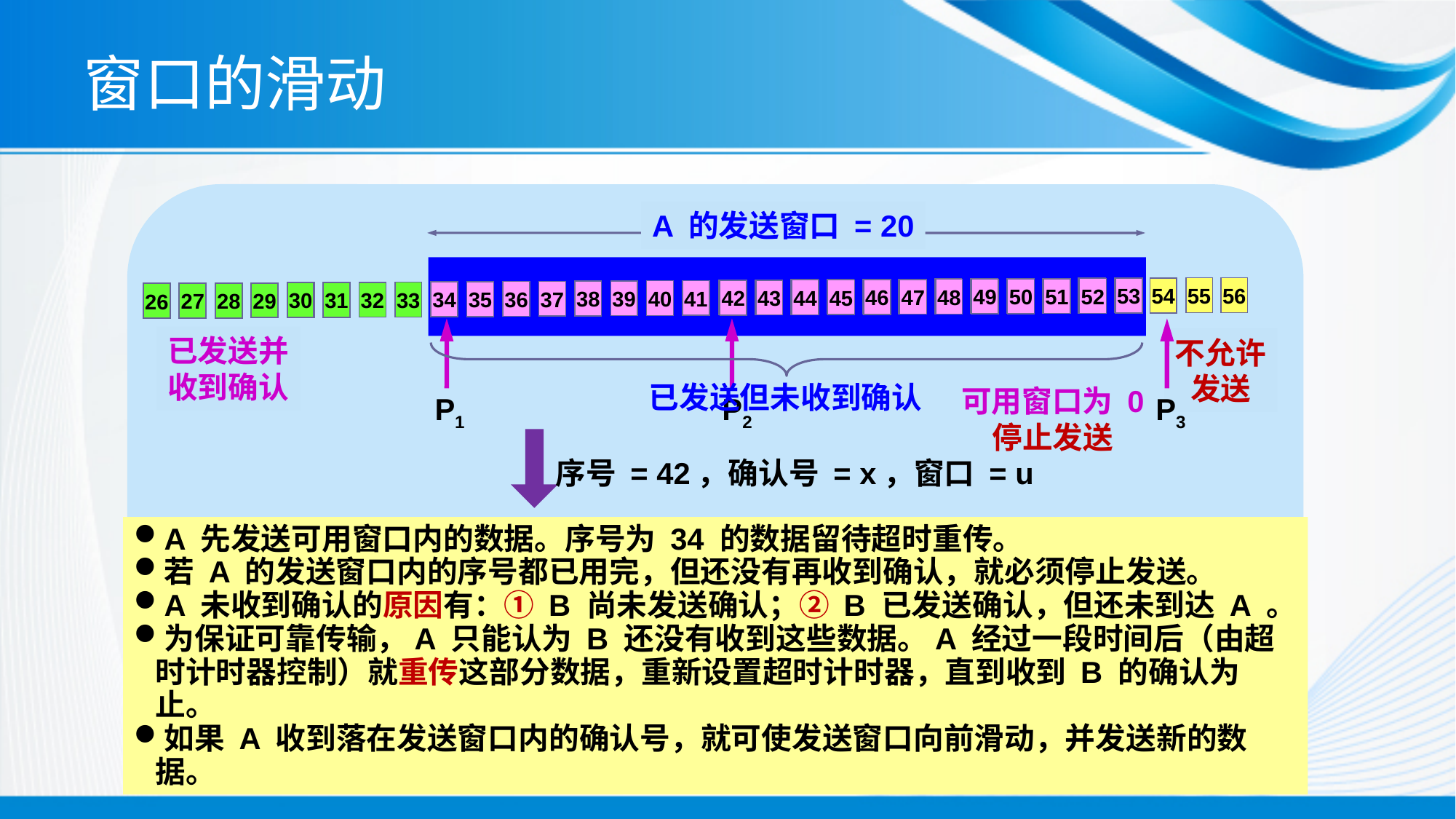

# 窗口的滑动

A 的发送窗口 = 20

55
56
53
52
51
50
49
48
47
46
45
44
43
42
54
53
52
51
50
49
48
47
46
45
44
43
42
41
40
39
38
37
36
35
34
33
32
31
30
29
28
27
26

P1

P2

P3
已发送并
收到确认
不允许
发送

已发送但未收到确认
可用窗口为 0
停止发送

序号 = 42，确认号 = x，窗口 = u
A 先发送可用窗口内的数据。序号为 34 的数据留待超时重传。
若 A 的发送窗口内的序号都已用完，但还没有再收到确认，就必须停止发送。
A 未收到确认的原因有：① B 尚未发送确认；② B 已发送确认，但还未到达 A 。
为保证可靠传输，A 只能认为 B 还没有收到这些数据。A 经过一段时间后（由超时计时器控制）就重传这部分数据，重新设置超时计时器，直到收到 B 的确认为止。
如果 A 收到落在发送窗口内的确认号，就可使发送窗口向前滑动，并发送新的数据。